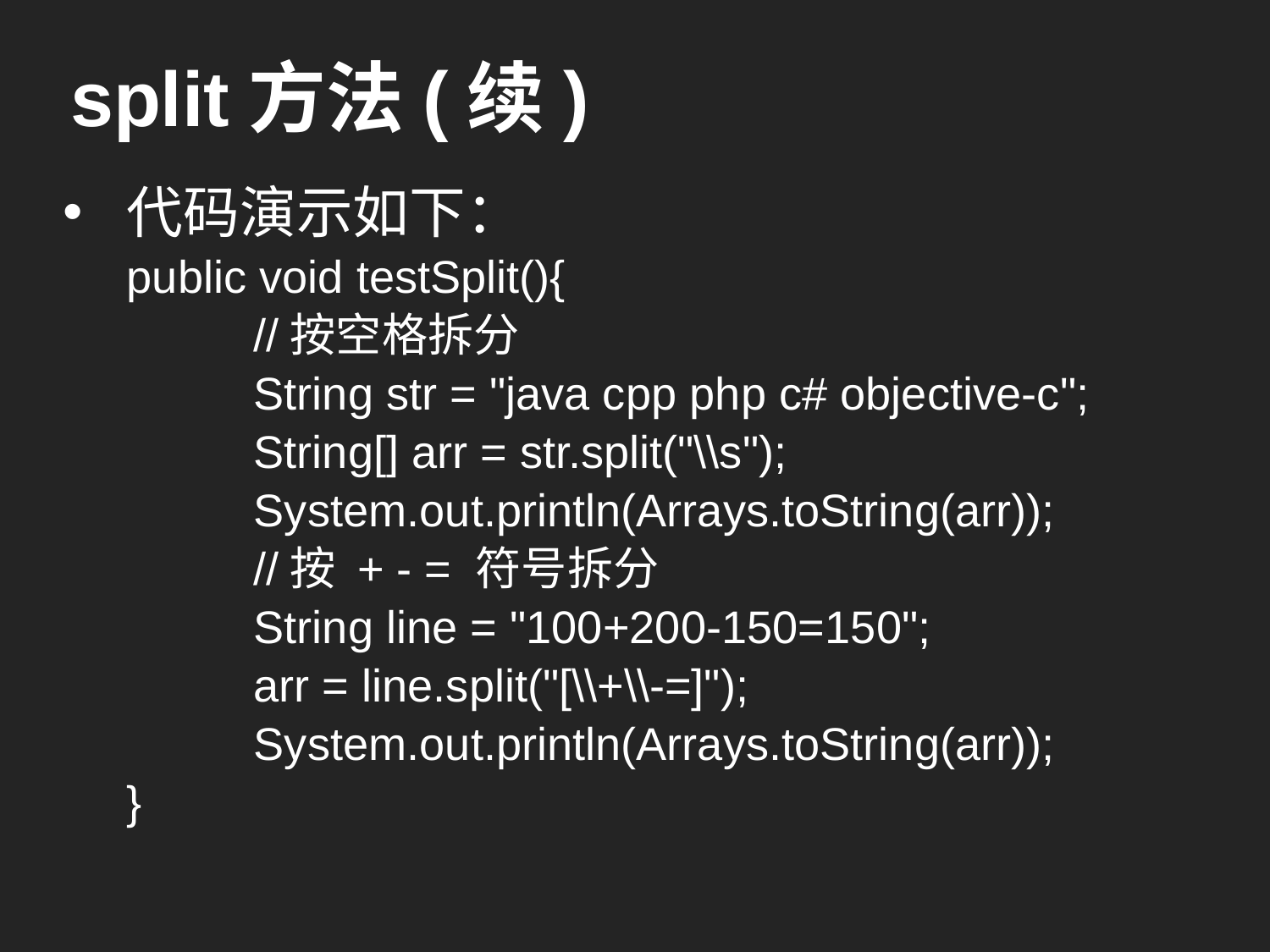

# split方法(续)
代码演示如下：
public void testSplit(){
	//按空格拆分
	String str = "java cpp php c# objective-c";
	String[] arr = str.split("\\s");
	System.out.println(Arrays.toString(arr));
	//按 + - = 符号拆分
	String line = "100+200-150=150";
	arr = line.split("[\\+\\-=]");
	System.out.println(Arrays.toString(arr));
}